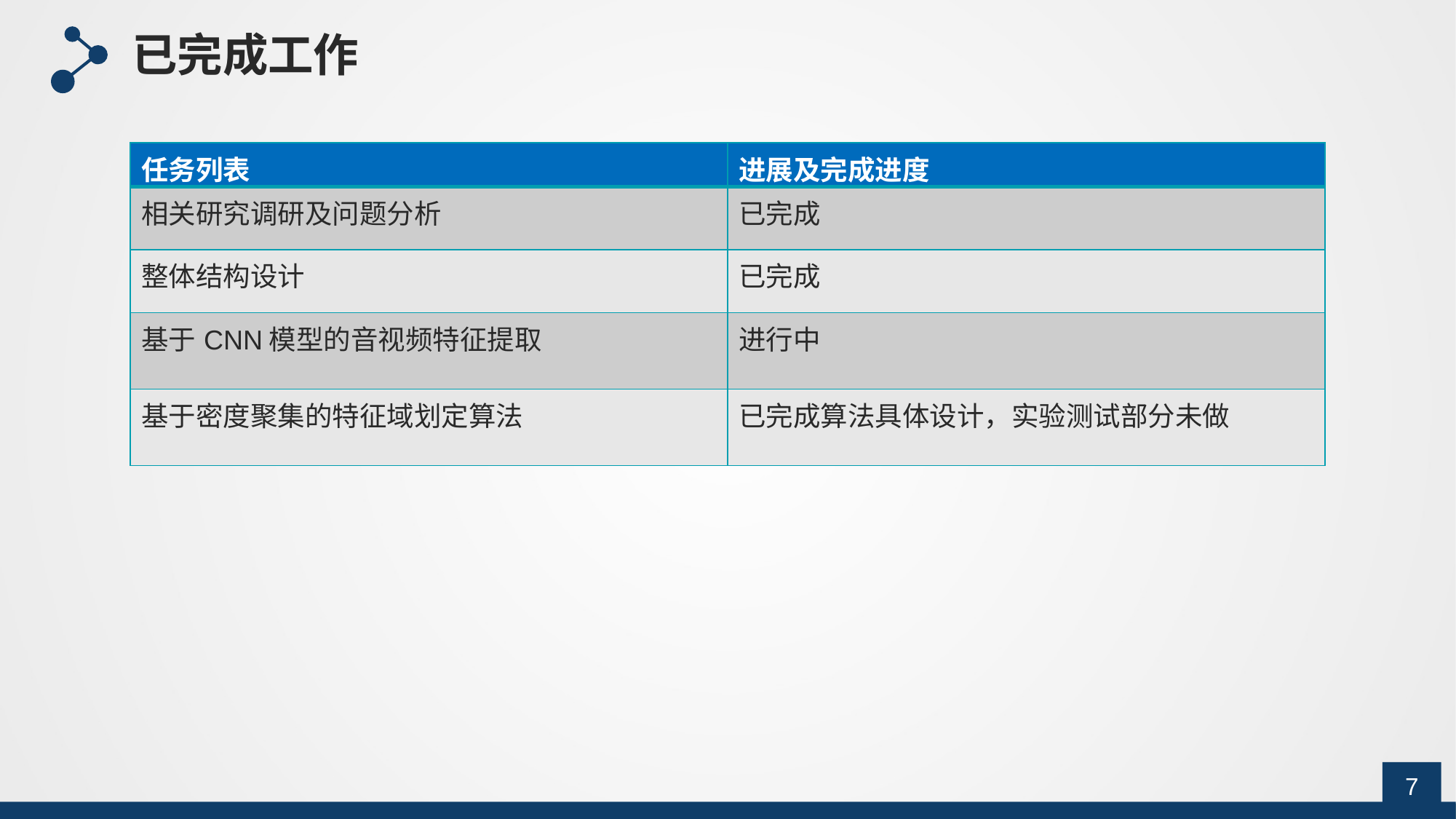

已完成工作

| 任务列表 | 进展及完成进度 |
| --- | --- |
| 相关研究调研及问题分析 | 已完成 |
| 整体结构设计 | 已完成 |
| 基于CNN模型的音视频特征提取 | 进行中 |
| 基于密度聚集的特征域划定算法 | 已完成算法具体设计，实验测试部分未做 |